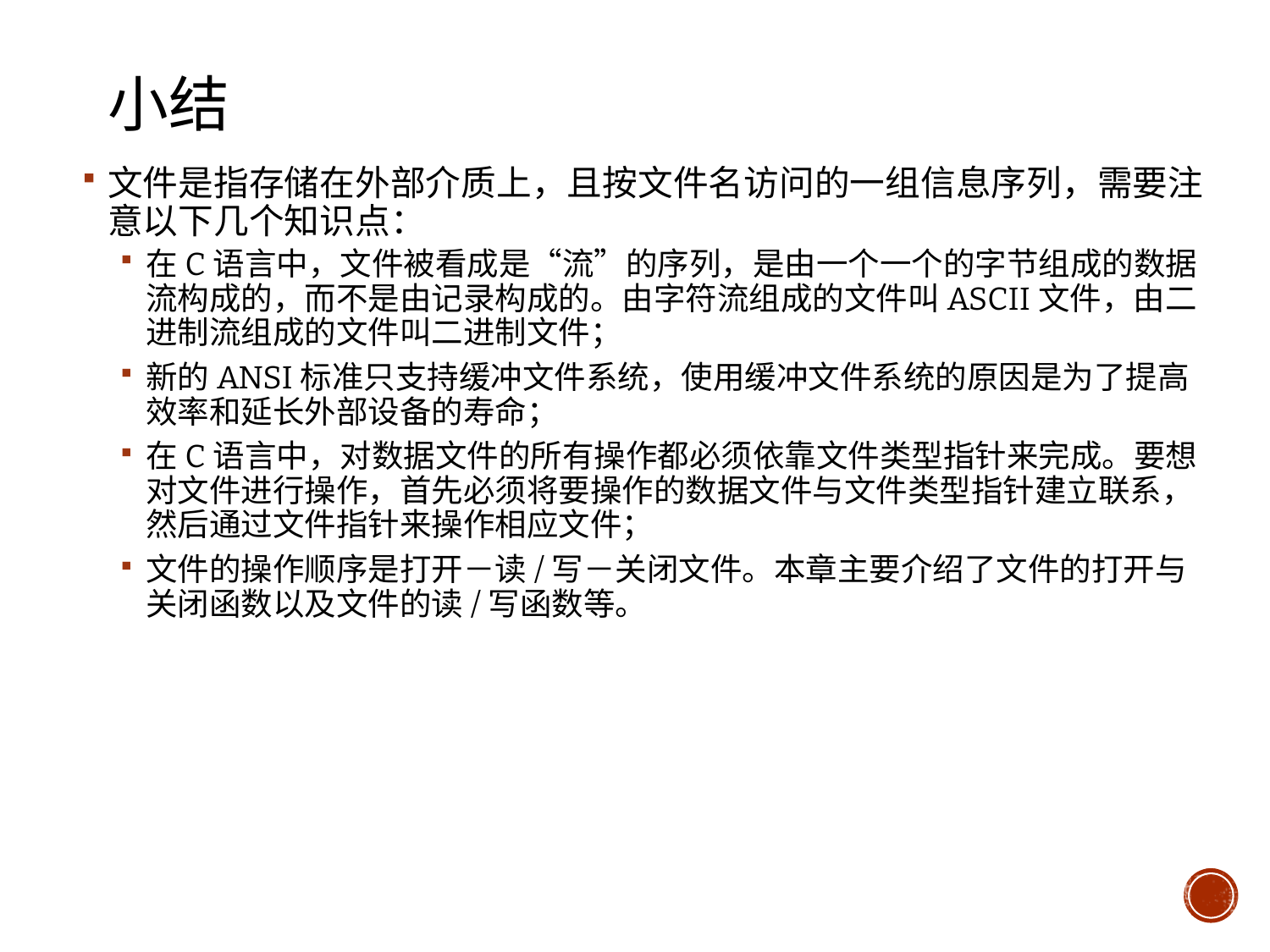

# 小结
文件是指存储在外部介质上，且按文件名访问的一组信息序列，需要注意以下几个知识点：
在C语言中，文件被看成是“流”的序列，是由一个一个的字节组成的数据流构成的，而不是由记录构成的。由字符流组成的文件叫ASCII文件，由二进制流组成的文件叫二进制文件；
新的ANSI标准只支持缓冲文件系统，使用缓冲文件系统的原因是为了提高效率和延长外部设备的寿命；
在C语言中，对数据文件的所有操作都必须依靠文件类型指针来完成。要想对文件进行操作，首先必须将要操作的数据文件与文件类型指针建立联系，然后通过文件指针来操作相应文件；
文件的操作顺序是打开－读/写－关闭文件。本章主要介绍了文件的打开与关闭函数以及文件的读/写函数等。